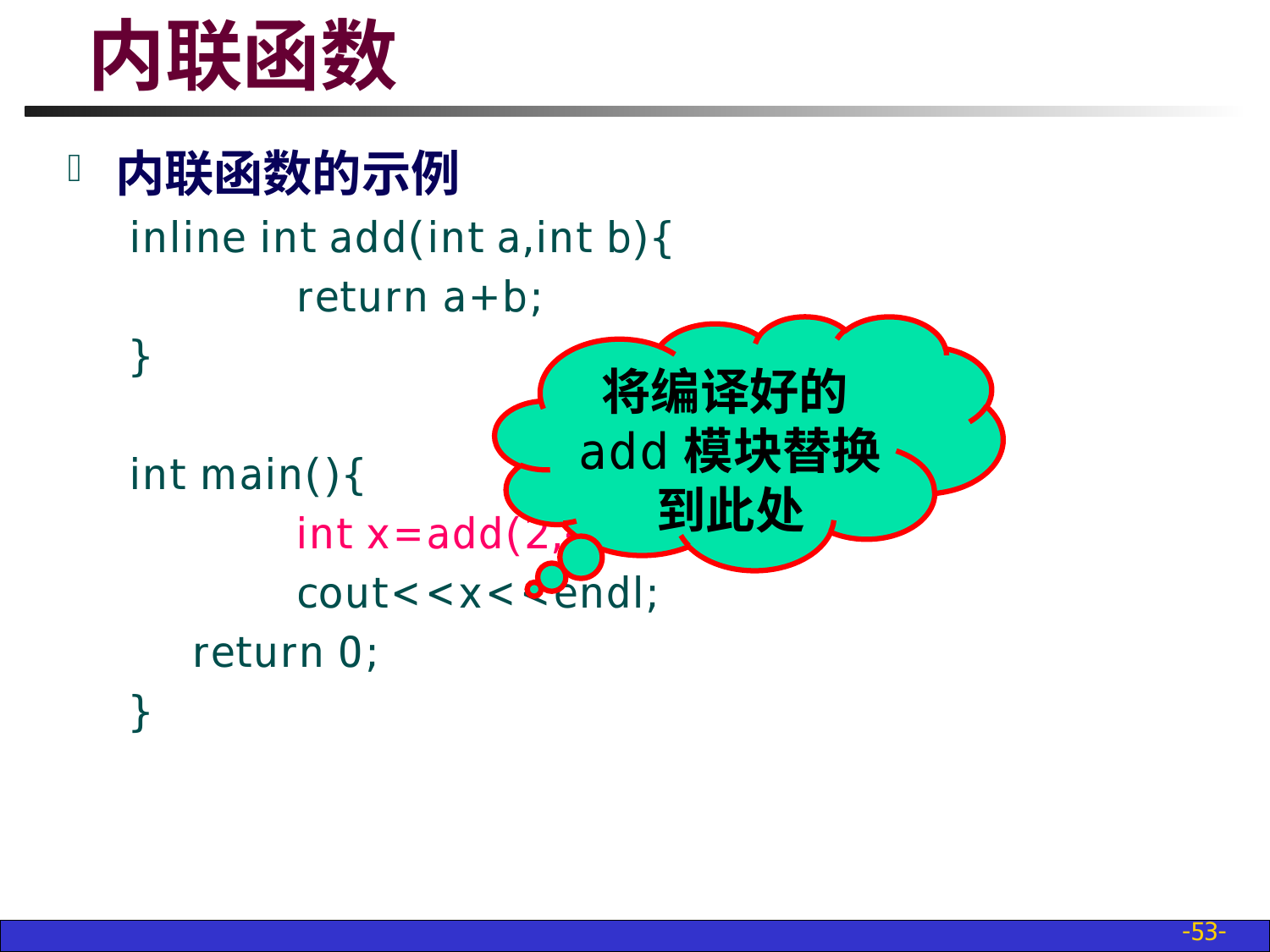

# 内联函数
内联函数的示例
inline int add(int a,int b){
		return a+b;
}

int main(){
		int x=add(2,4);
		cout<<x<<endl;
     return 0;
}
将编译好的add模块替换到此处
-53-